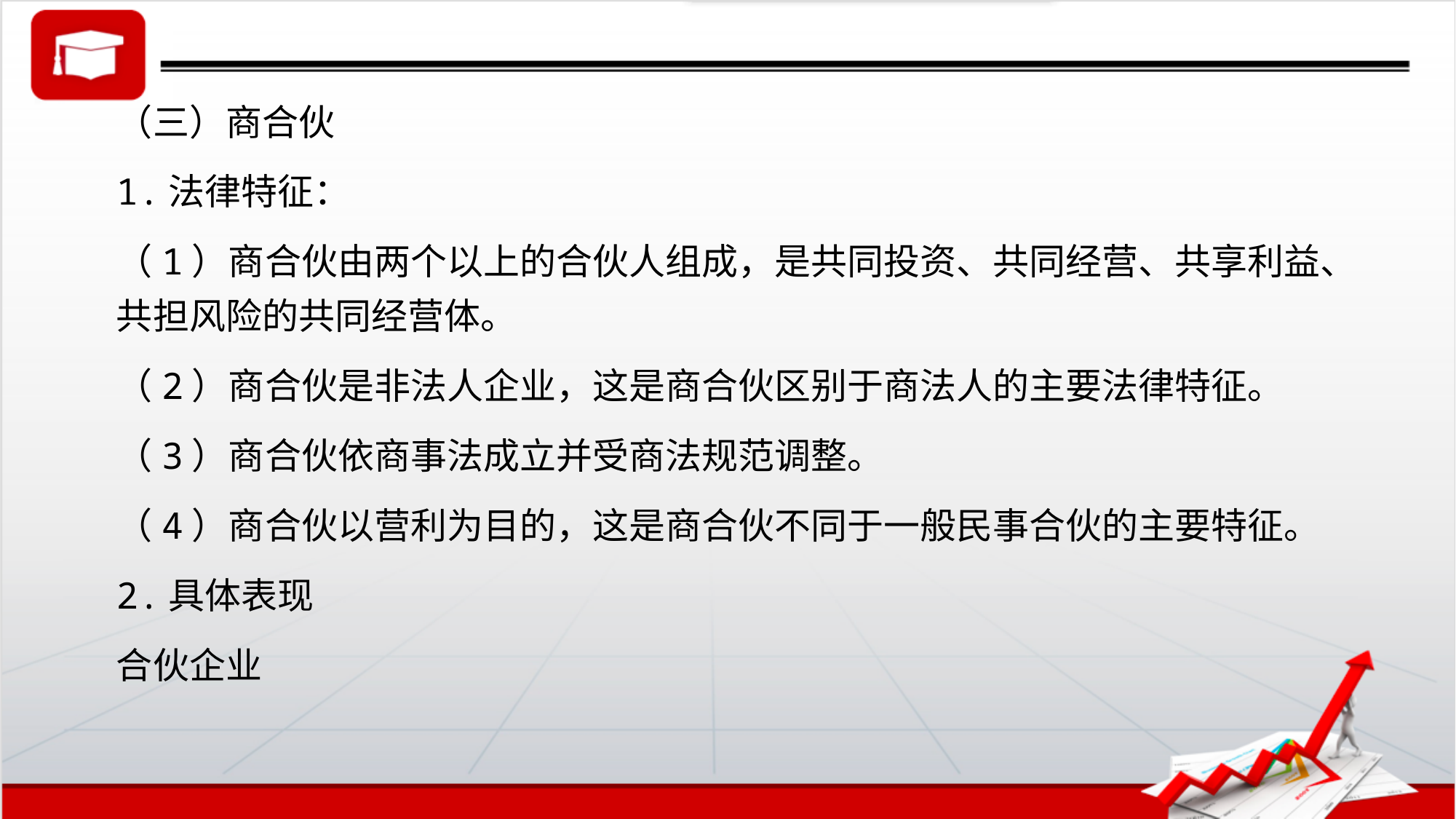

（三）商合伙
1.法律特征：
（1）商合伙由两个以上的合伙人组成，是共同投资、共同经营、共享利益、共担风险的共同经营体。
（2）商合伙是非法人企业，这是商合伙区别于商法人的主要法律特征。
（3）商合伙依商事法成立并受商法规范调整。
（4）商合伙以营利为目的，这是商合伙不同于一般民事合伙的主要特征。
2.具体表现
合伙企业